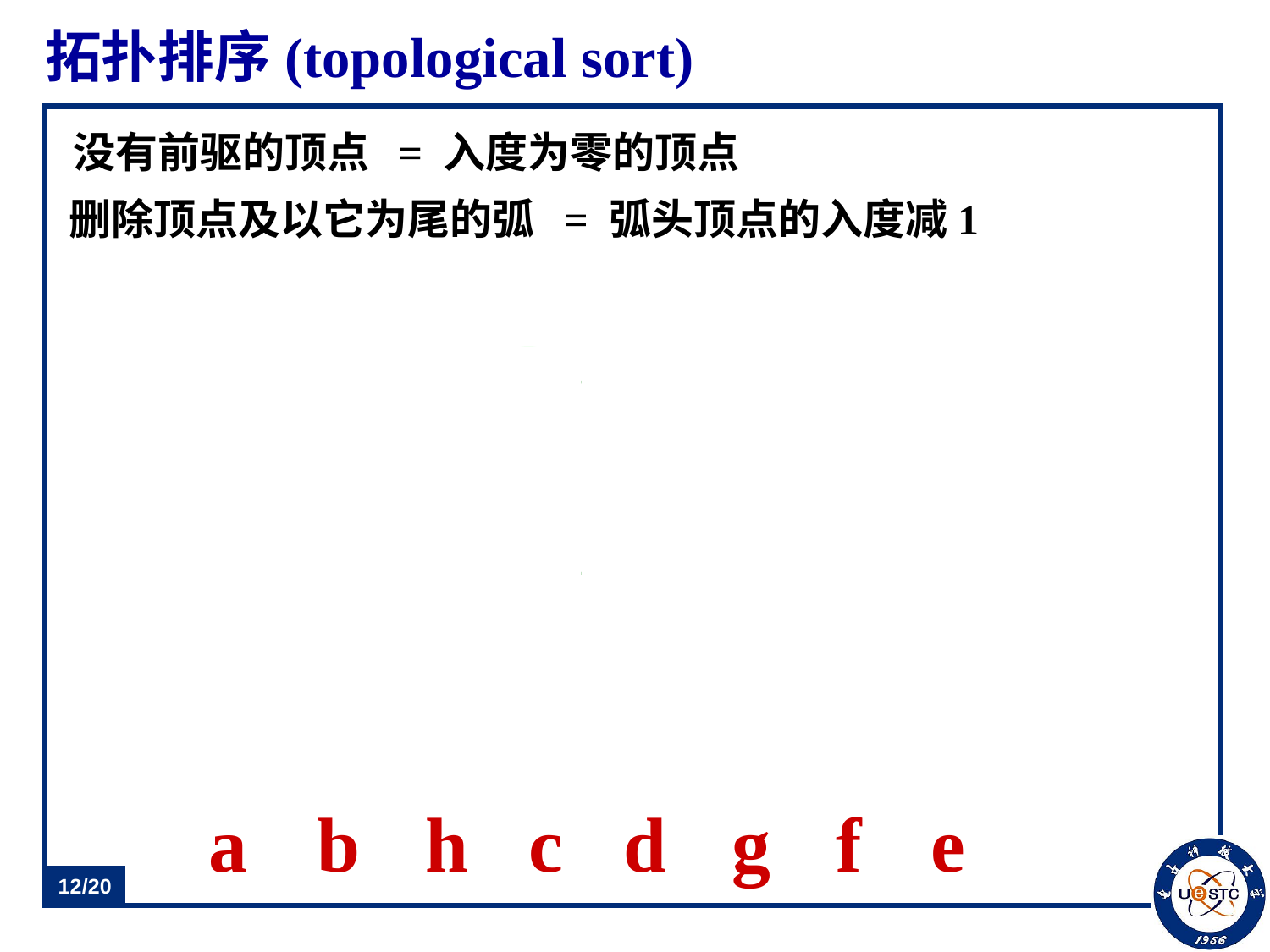

# 拓扑排序(topological sort)
没有前驱的顶点  = 入度为零的顶点
删除顶点及以它为尾的弧  = 弧头顶点的入度减1

c

a
d

g
e

b
f

h
a
b
h
c
d
g
f
e
12/20